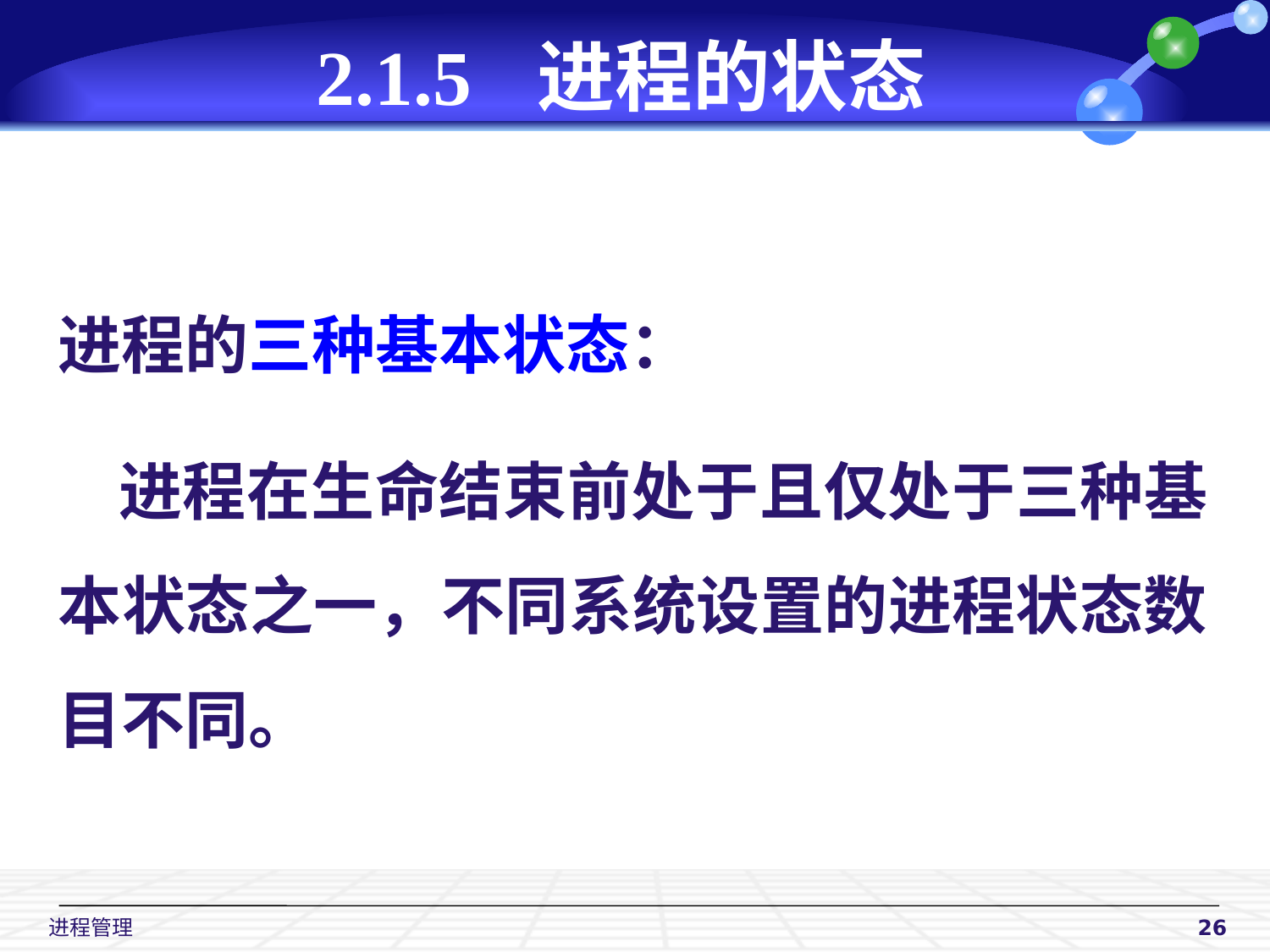

# 2.1.5 进程的状态
进程的三种基本状态：
   进程在生命结束前处于且仅处于三种基本状态之一，不同系统设置的进程状态数目不同。
   进程管理
26